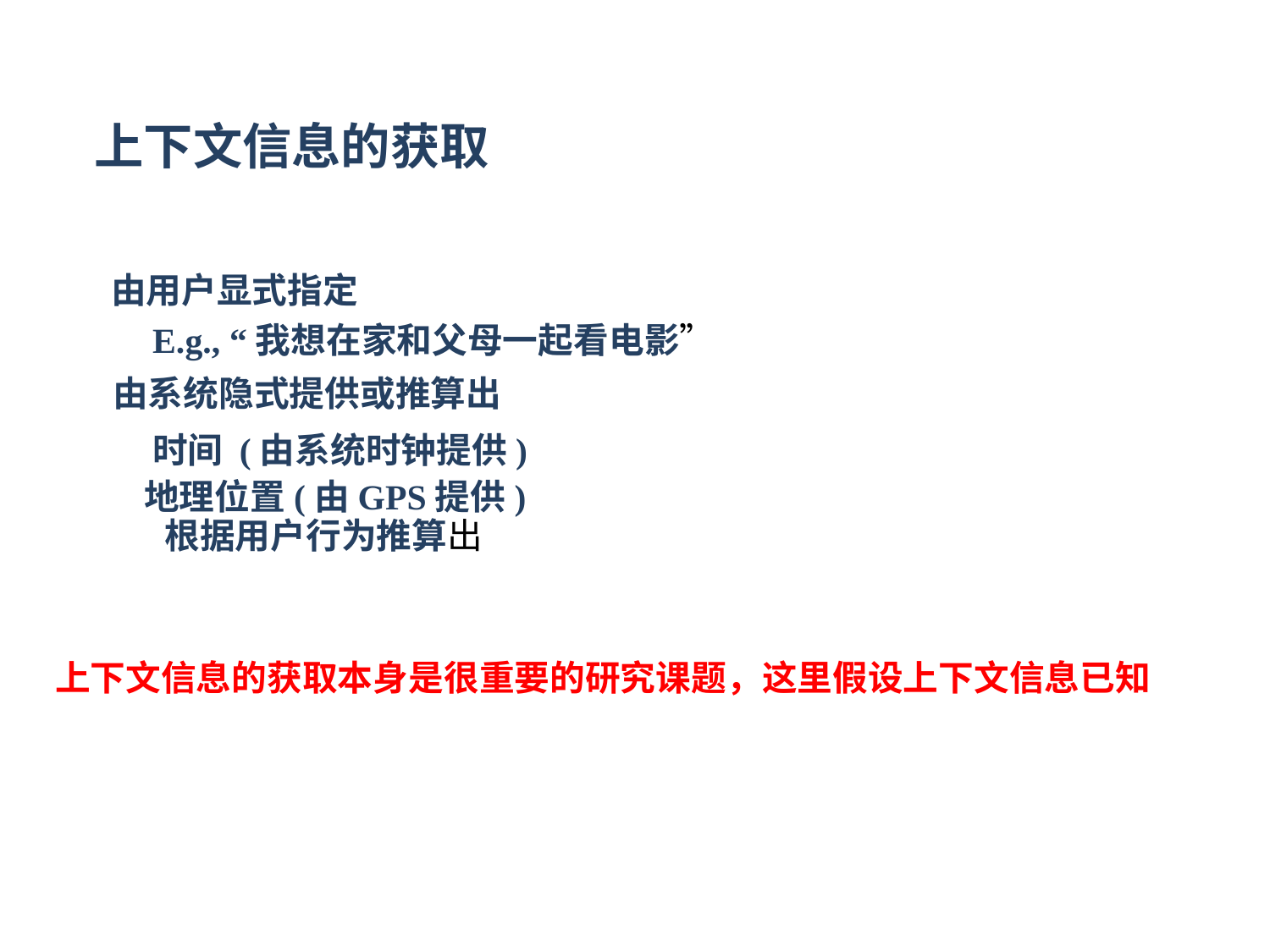

上下文信息的获取
由用户显式指定
E.g., “我想在家和父母一起看电影”
由系统隐式提供或推算出
时间 (由系统时钟提供)
地理位置(由GPS提供)
根据用户行为推算出
上下文信息的获取本身是很重要的研究课题，这里假设上下文信息已知